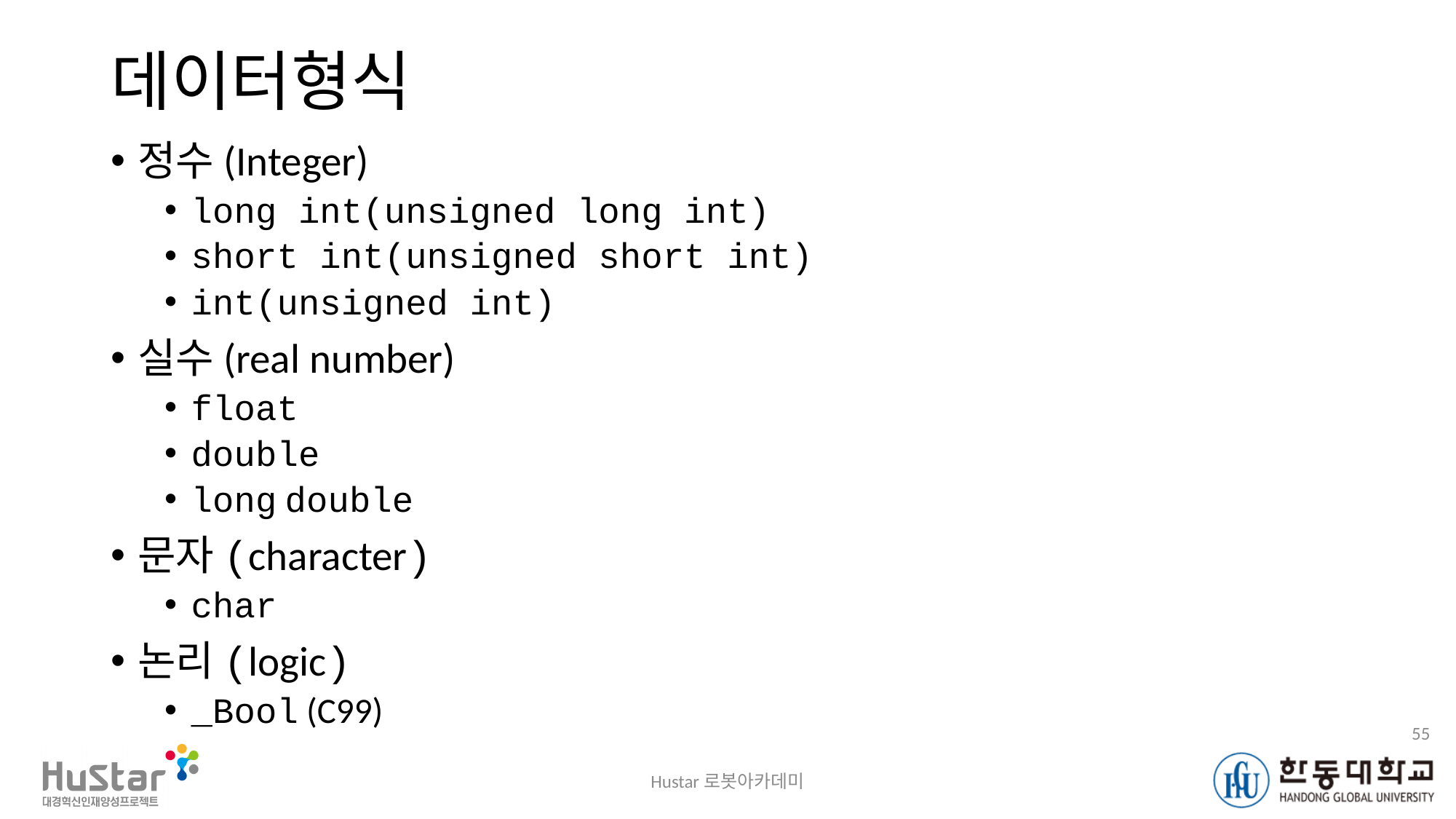

# 데이터형식
정수(Integer)
long int(unsigned long int)
short int(unsigned short int)
int(unsigned int)
실수(real number)
float
double
long double
문자(character)
char
논리(logic)
_Bool (C99)

55
Hustar로봇아카데미